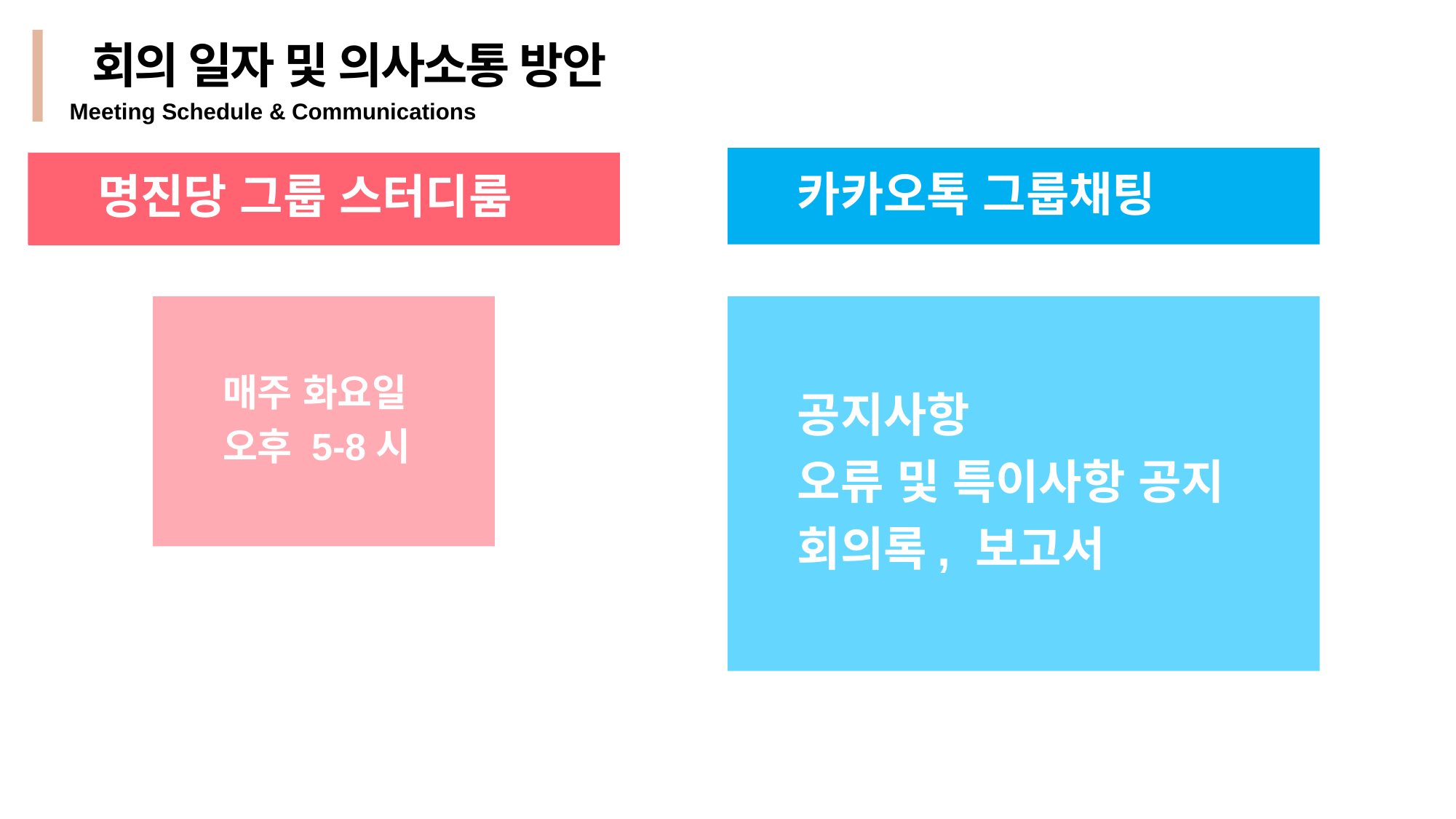

회의 일자 및 의사소통 방안
Meeting Schedule & Communications

카카오톡 그룹채팅
명진당 그룹 스터디룸

매주 화요일
오후 5-8시

공지사항
오류 및 특이사항 공지
회의록, 보고서